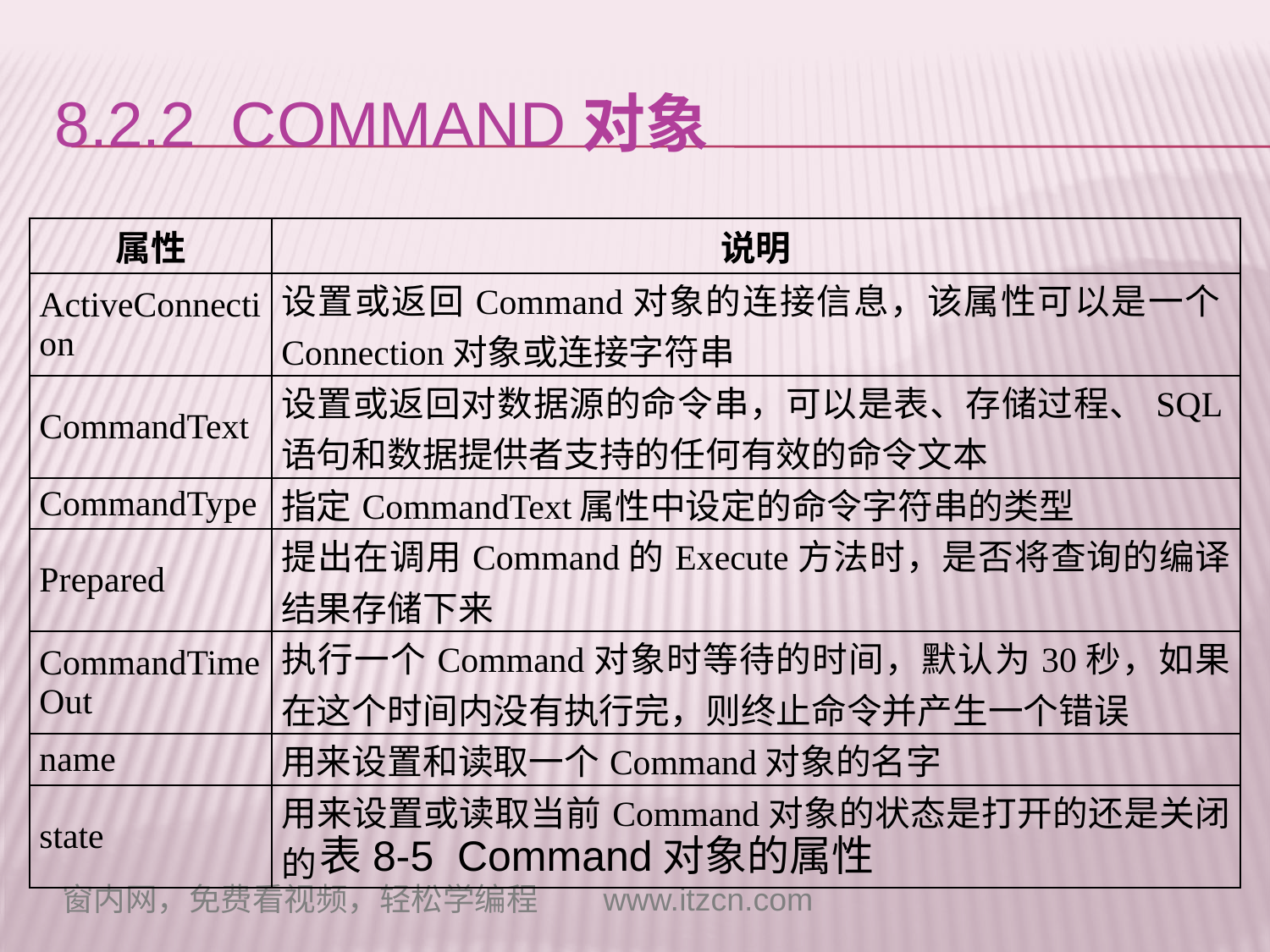

# 8.2.2  Command对象
| 属性 | 说明 |
| --- | --- |
| ActiveConnection | 设置或返回Command对象的连接信息，该属性可以是一个Connection对象或连接字符串 |
| CommandText | 设置或返回对数据源的命令串，可以是表、存储过程、SQL语句和数据提供者支持的任何有效的命令文本 |
| CommandType | 指定CommandText属性中设定的命令字符串的类型 |
| Prepared | 提出在调用Command的Execute方法时，是否将查询的编译结果存储下来 |
| CommandTimeOut | 执行一个Command对象时等待的时间，默认为30秒，如果在这个时间内没有执行完，则终止命令并产生一个错误 |
| name | 用来设置和读取一个Command对象的名字 |
| state | 用来设置或读取当前Command对象的状态是打开的还是关闭的 |
表8-5  Command对象的属性